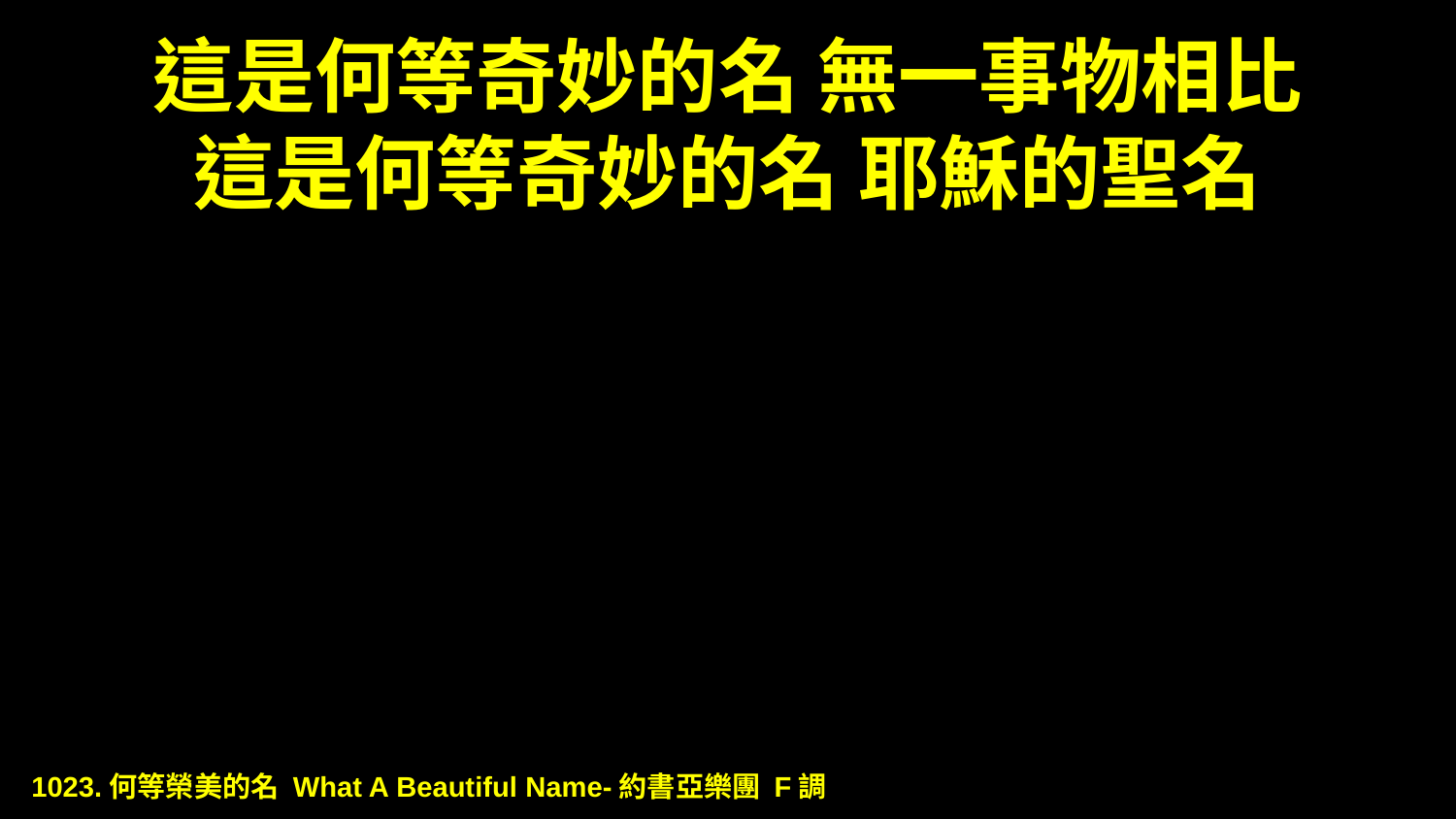

# 這是何等奇妙的名 無一事物相比 這是何等奇妙的名 耶穌的聖名
1023.何等榮美的名 What A Beautiful Name-約書亞樂團 F調